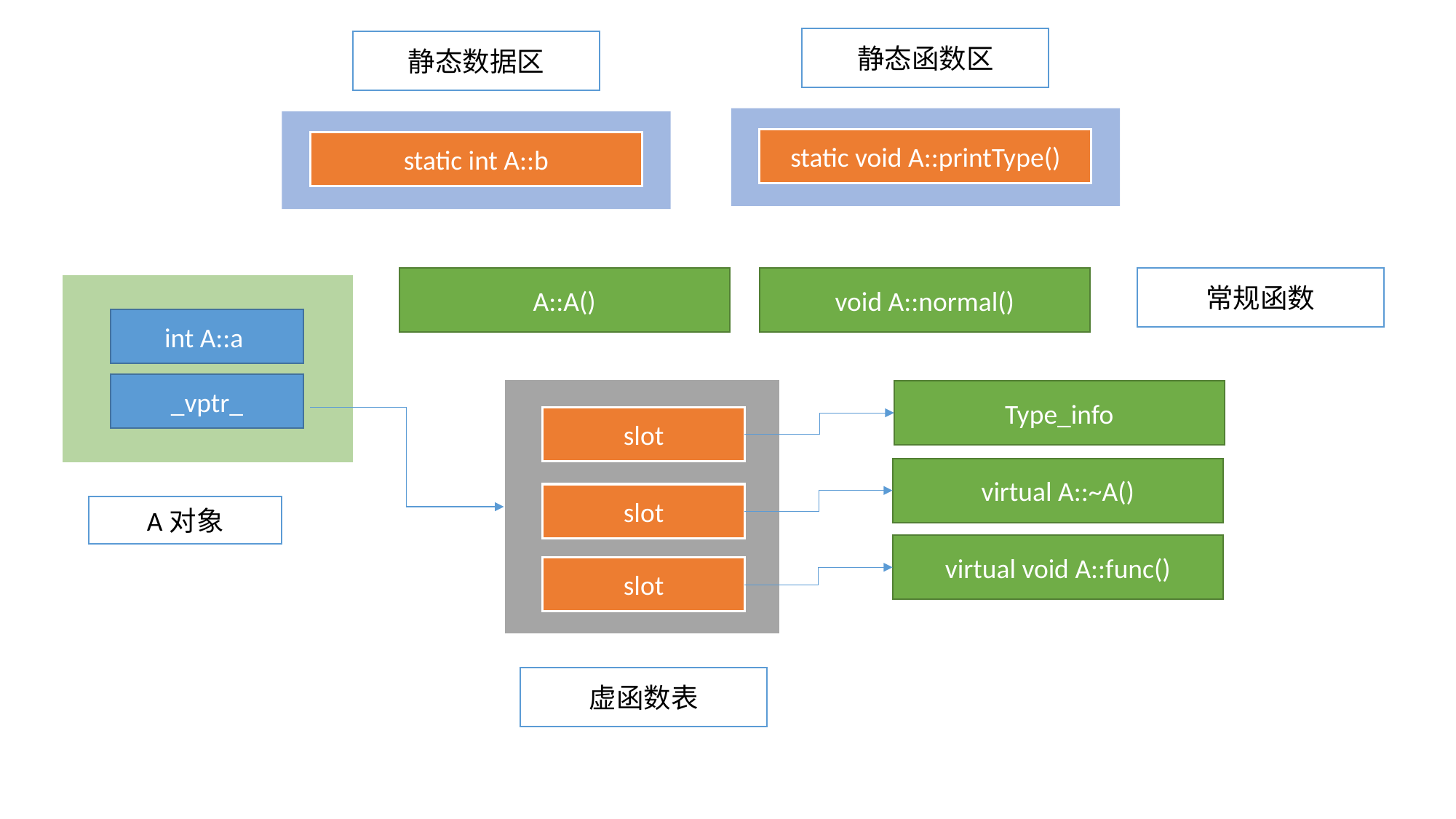

静态函数区
静态数据区

static void A::printType()
static int A::b
A::A()
void A::normal()
常规函数

int A::a
_vptr_

Type_info
slot
virtual A::~A()
slot
A对象
virtual void A::func()
slot
虚函数表